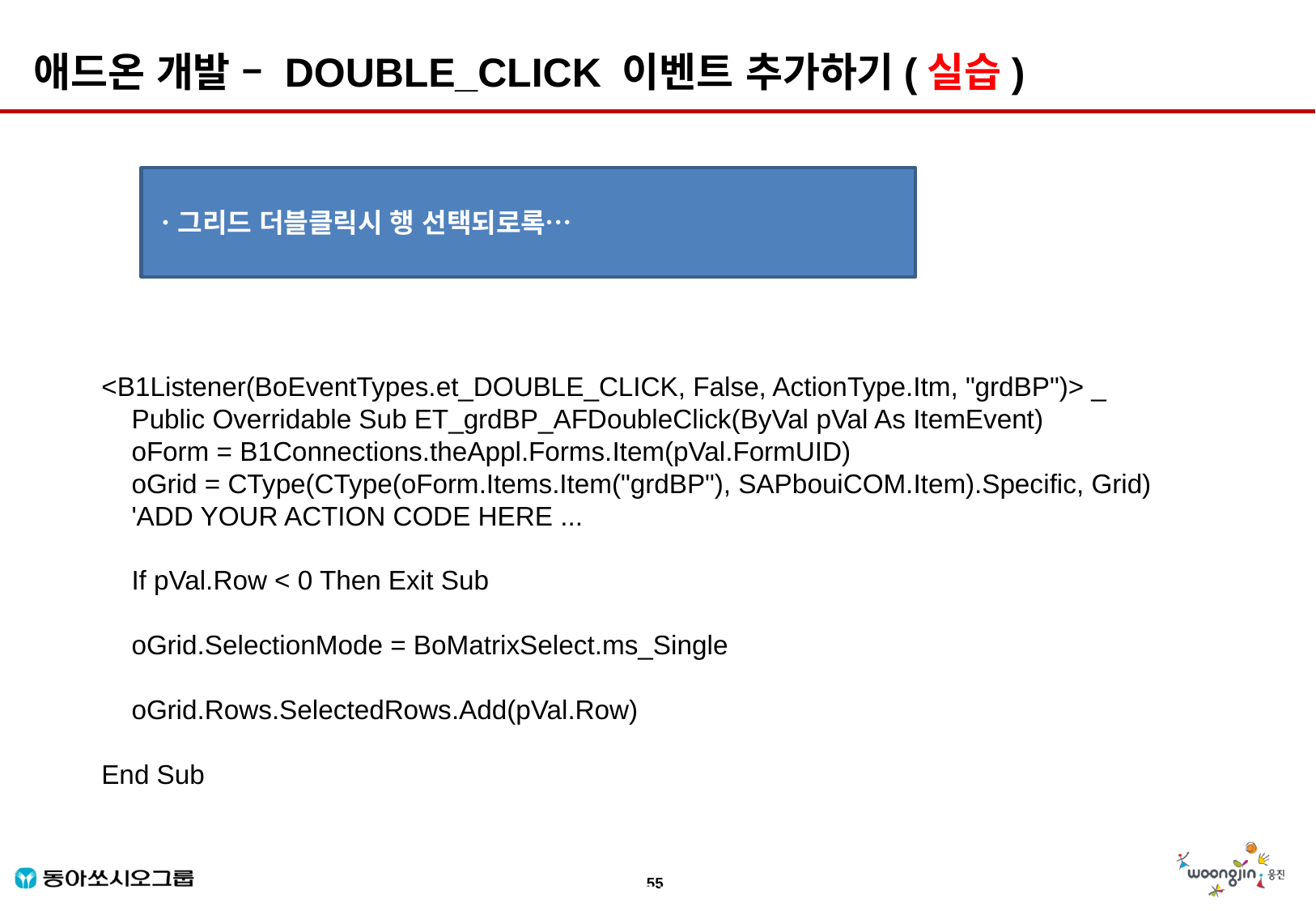

애드온 개발 – DOUBLE_CLICK 이벤트 추가하기(실습)

ㆍ그리드 더블클릭시 행 선택되로록…

<B1Listener(BoEventTypes.et_DOUBLE_CLICK, False, ActionType.Itm, "grdBP")> _
    Public Overridable Sub ET_grdBP_AFDoubleClick(ByVal pVal As ItemEvent)
    oForm = B1Connections.theAppl.Forms.Item(pVal.FormUID)
    oGrid = CType(CType(oForm.Items.Item("grdBP"), SAPbouiCOM.Item).Specific, Grid)
    'ADD YOUR ACTION CODE HERE ...

    If pVal.Row < 0 Then Exit Sub

    oGrid.SelectionMode = BoMatrixSelect.ms_Single

    oGrid.Rows.SelectedRows.Add(pVal.Row)

End Sub